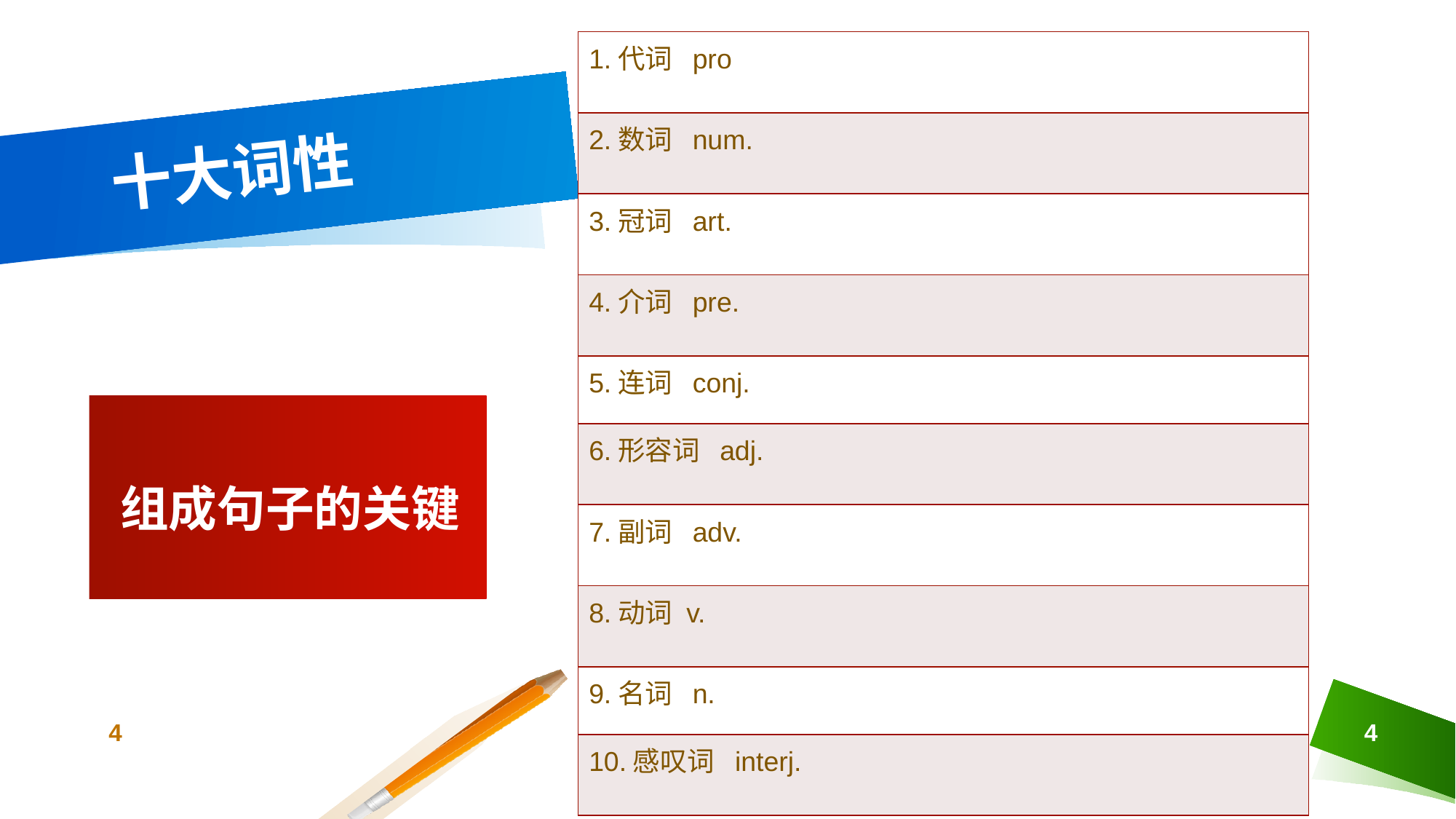

| 1.代词 pro |
| --- |
| 2.数词 num. |
| 3.冠词 art. |
| 4.介词 pre. |
| 5.连词 conj. |
| 6.形容词 adj. |
| 7.副词 adv. |
| 8.动词 v. |
| 9.名词 n. |
| 10.感叹词 interj. |
# 十大词性
组成句子的关键
4
4